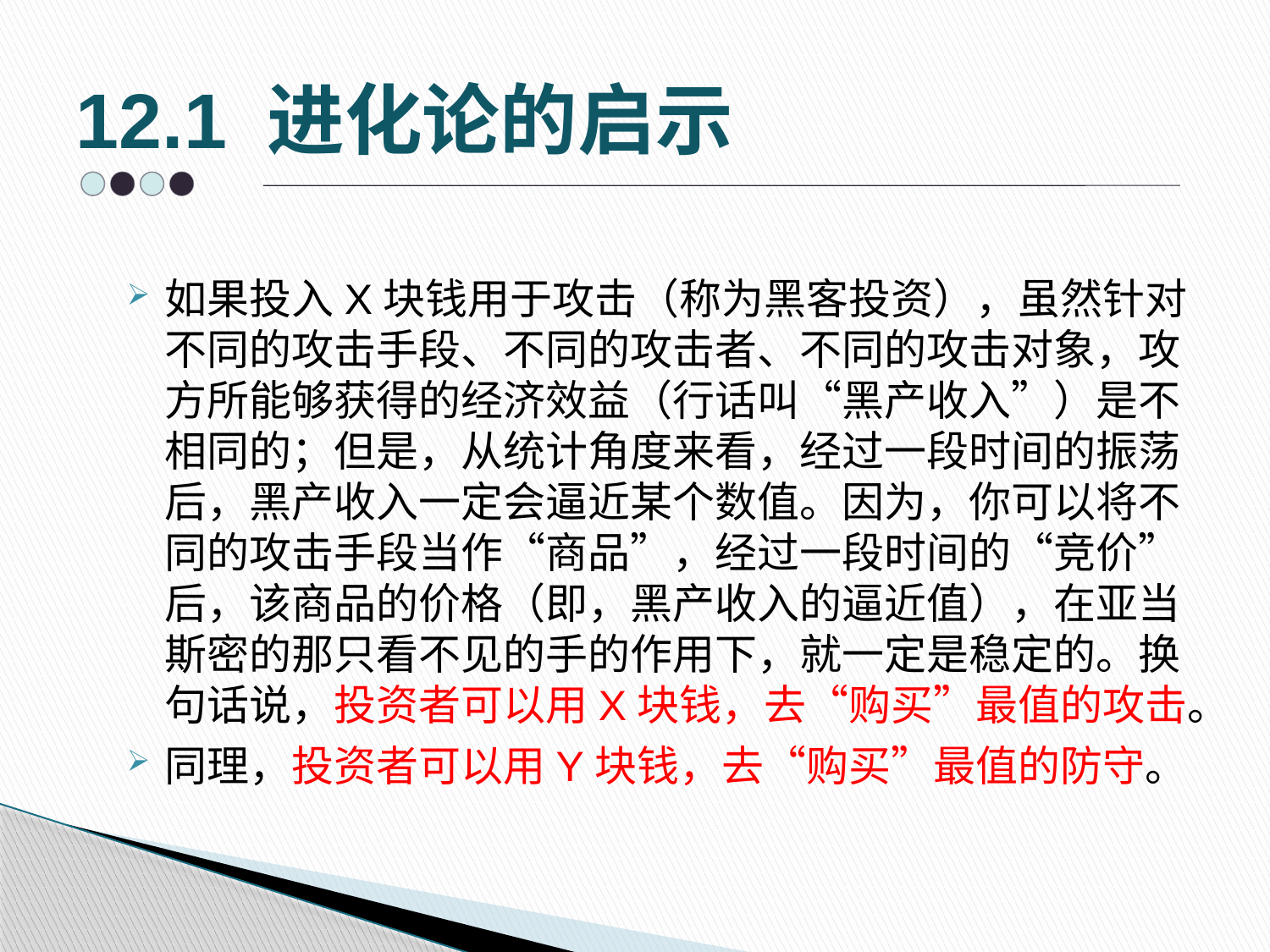

# 12.1 进化论的启示

如果投入X块钱用于攻击（称为黑客投资），虽然针对不同的攻击手段、不同的攻击者、不同的攻击对象，攻方所能够获得的经济效益（行话叫“黑产收入”）是不相同的；但是，从统计角度来看，经过一段时间的振荡后，黑产收入一定会逼近某个数值。因为，你可以将不同的攻击手段当作“商品”，经过一段时间的“竞价”后，该商品的价格（即，黑产收入的逼近值），在亚当斯密的那只看不见的手的作用下，就一定是稳定的。换句话说，投资者可以用X块钱，去“购买”最值的攻击。
同理，投资者可以用Y块钱，去“购买”最值的防守。